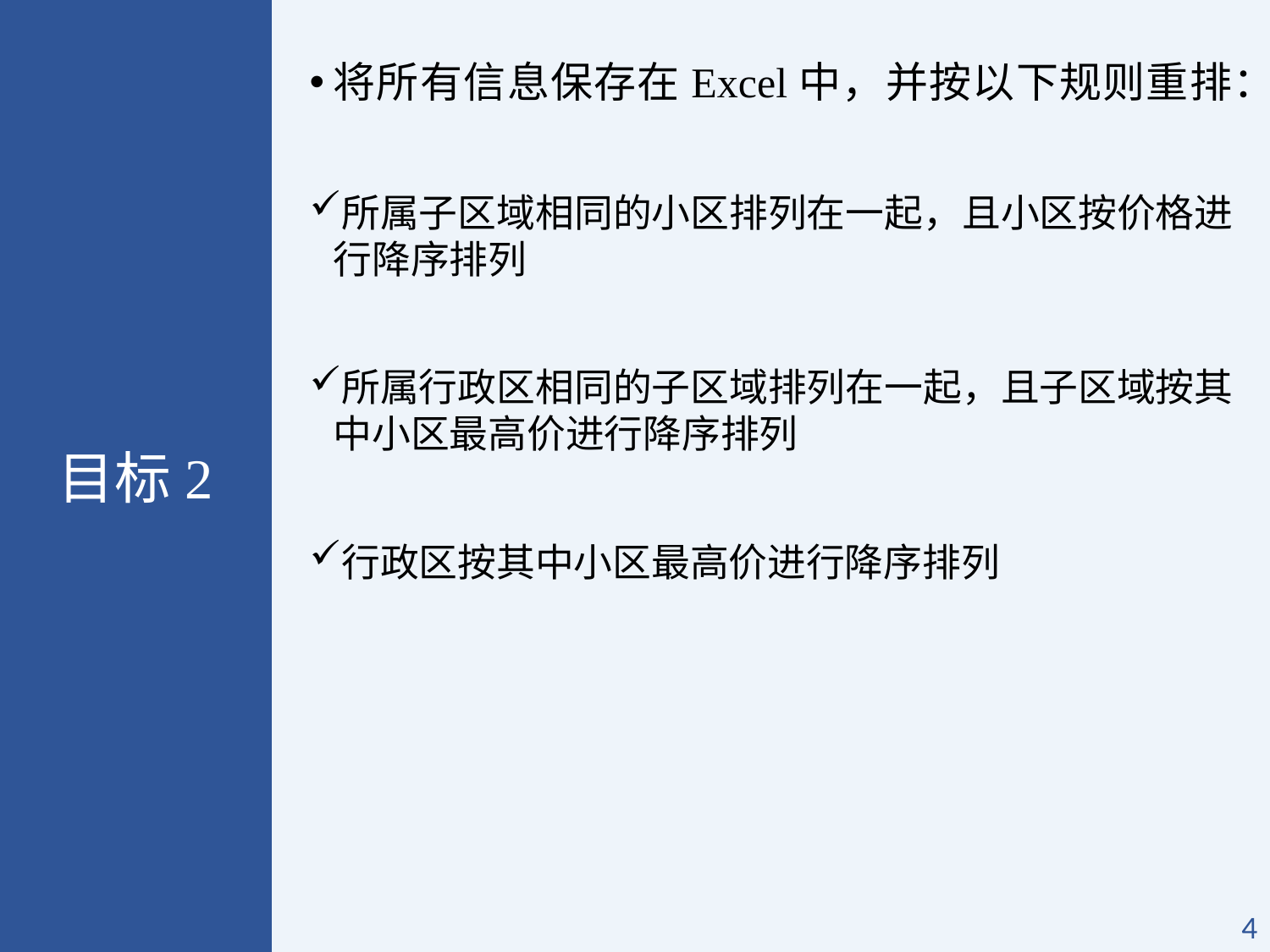

将所有信息保存在Excel中，并按以下规则重排：

所属子区域相同的小区排列在一起，且小区按价格进行降序排列

所属行政区相同的子区域排列在一起，且子区域按其中小区最高价进行降序排列

行政区按其中小区最高价进行降序排列
目标2